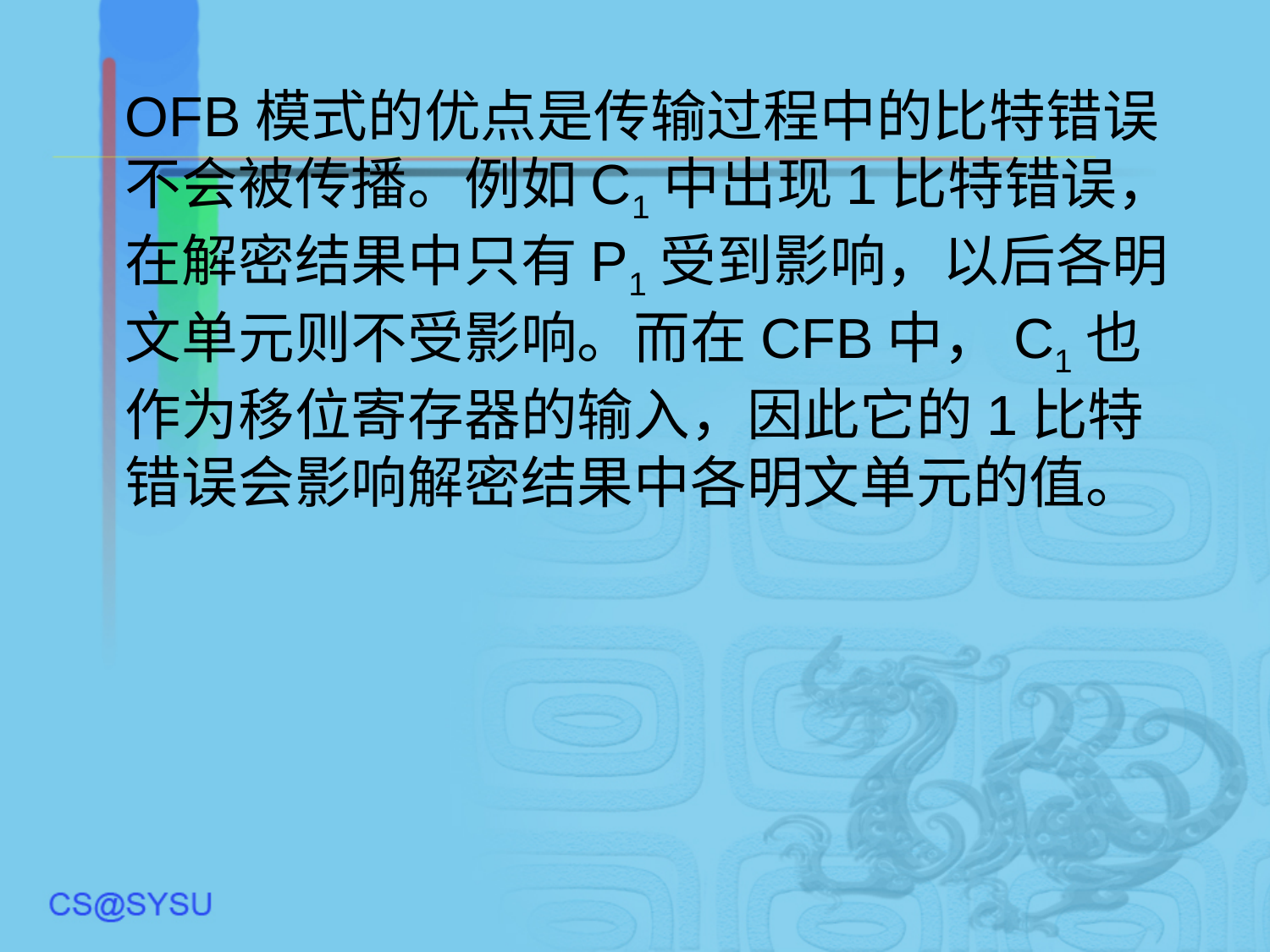

OFB模式的优点是传输过程中的比特错误不会被传播。例如C1中出现1比特错误，在解密结果中只有P1受到影响，以后各明文单元则不受影响。而在CFB中，C1也作为移位寄存器的输入，因此它的1比特错误会影响解密结果中各明文单元的值。